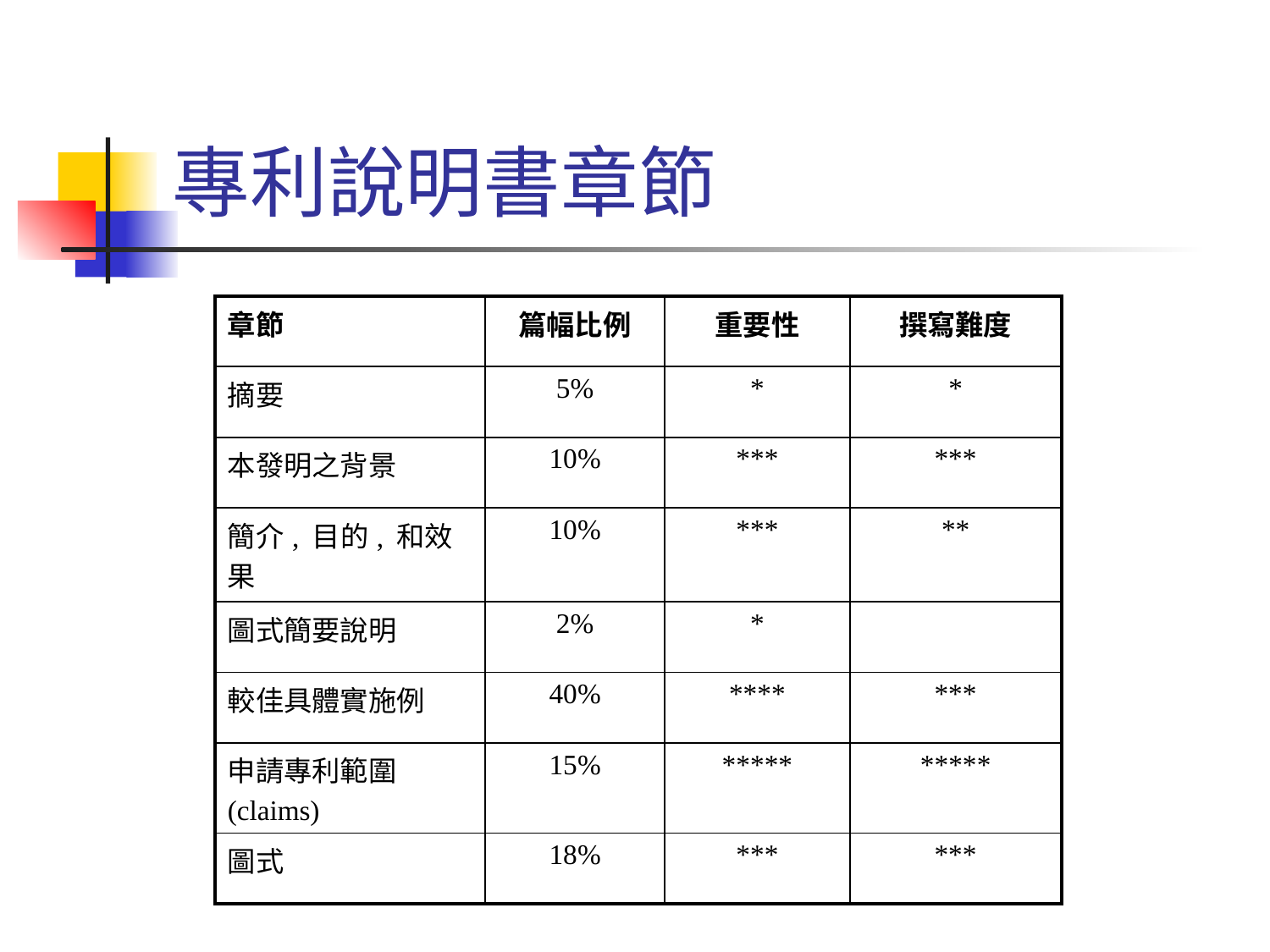

# 專利說明書章節
| 章節 | 篇幅比例 | 重要性 | 撰寫難度 |
| --- | --- | --- | --- |
| 摘要 | 5% | \* | \* |
| 本發明之背景 | 10% | \*\*\* | \*\*\* |
| 簡介, 目的, 和效果 | 10% | \*\*\* | \*\* |
| 圖式簡要說明 | 2% | \* |  |
| 較佳具體實施例 | 40% | \*\*\*\* | \*\*\* |
| 申請專利範圍 (claims) | 15% | \*\*\*\*\* | \*\*\*\*\* |
| 圖式 | 18% | \*\*\* | \*\*\* |